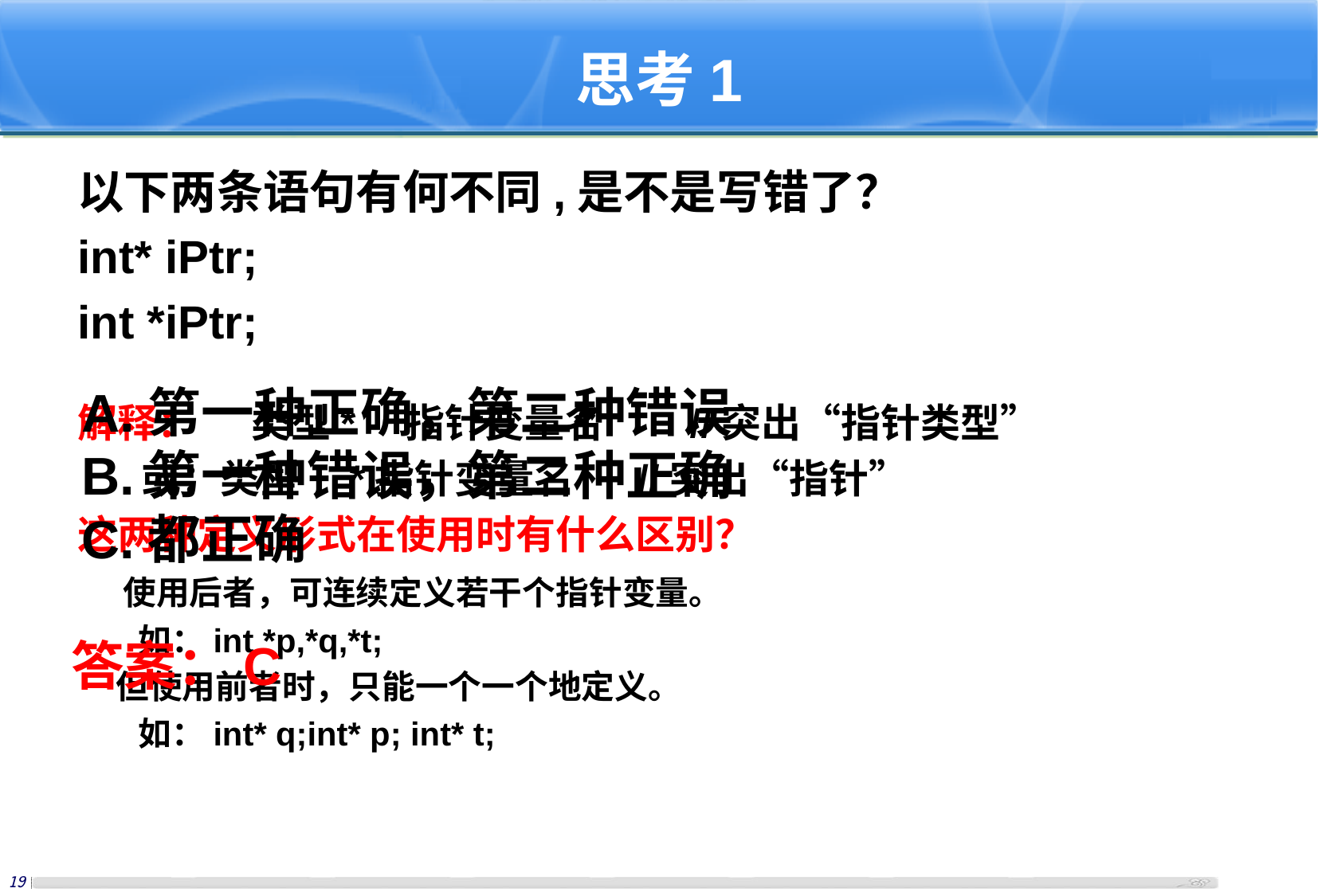

# 思考1
以下两条语句有何不同,是不是写错了？
int* iPtr;
int *iPtr;

解释：      类型*　指针变量名　    //突出“指针类型”
      或：类型　*指针变量名      //突出“指针”
这两种定义形式在使用时有什么区别？
    使用后者，可连续定义若干个指针变量。
       如：int *p,*q,*t;
    但使用前者时，只能一个一个地定义。
       如：int* q;int* p; int* t;

A.第一种正确，第二种错误
B.第一种错误，第二种正确
C.都正确

答案：C